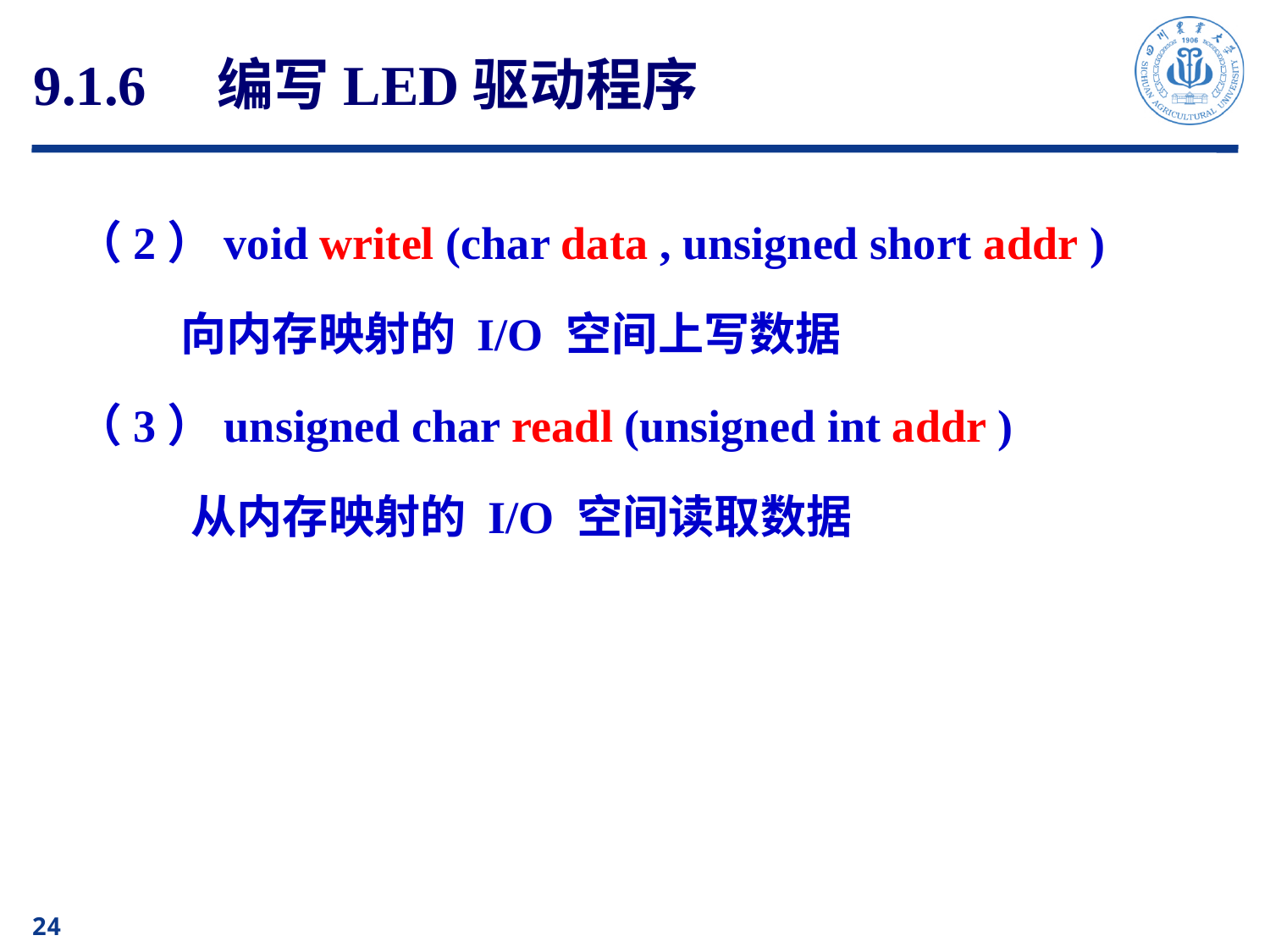

# 9.1.6　编写LED驱动程序
（2）void writel (char data , unsigned short addr )
         向内存映射的 I/O 空间上写数据
（3）unsigned char readl (unsigned int addr )
          从内存映射的 I/O 空间读取数据